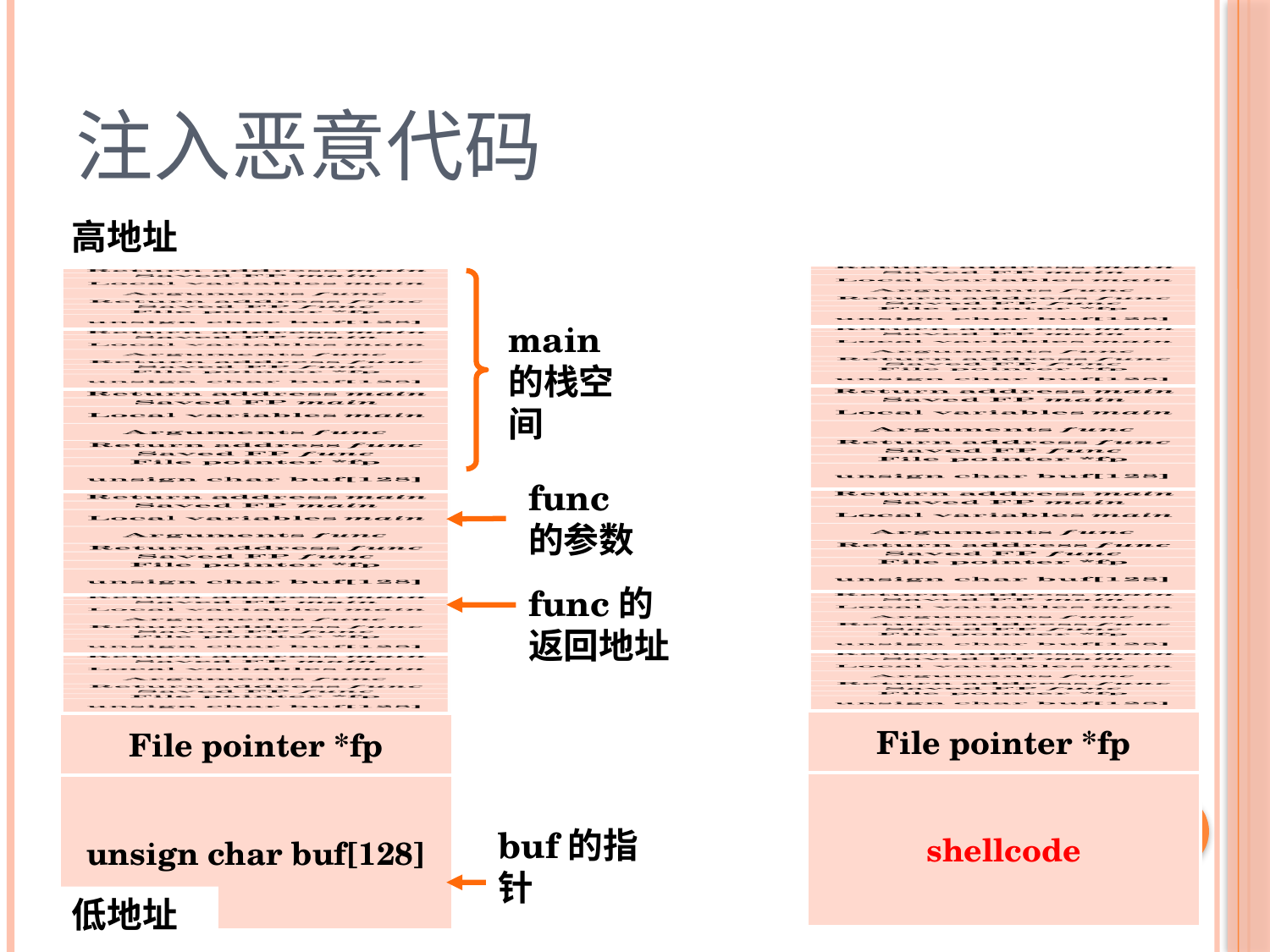

# 注入恶意代码
高地址
|  |
| --- |
|  |
|  |
|  |
|  |
|  |
| File pointer \*fp |
| shellcode |
|  |
| --- |
|  |
|  |
|  |
|  |
|  |
| File pointer \*fp |
| unsign char buf[128] |

main的栈空间
func的参数
func的返回地址
buf的指针
低地址